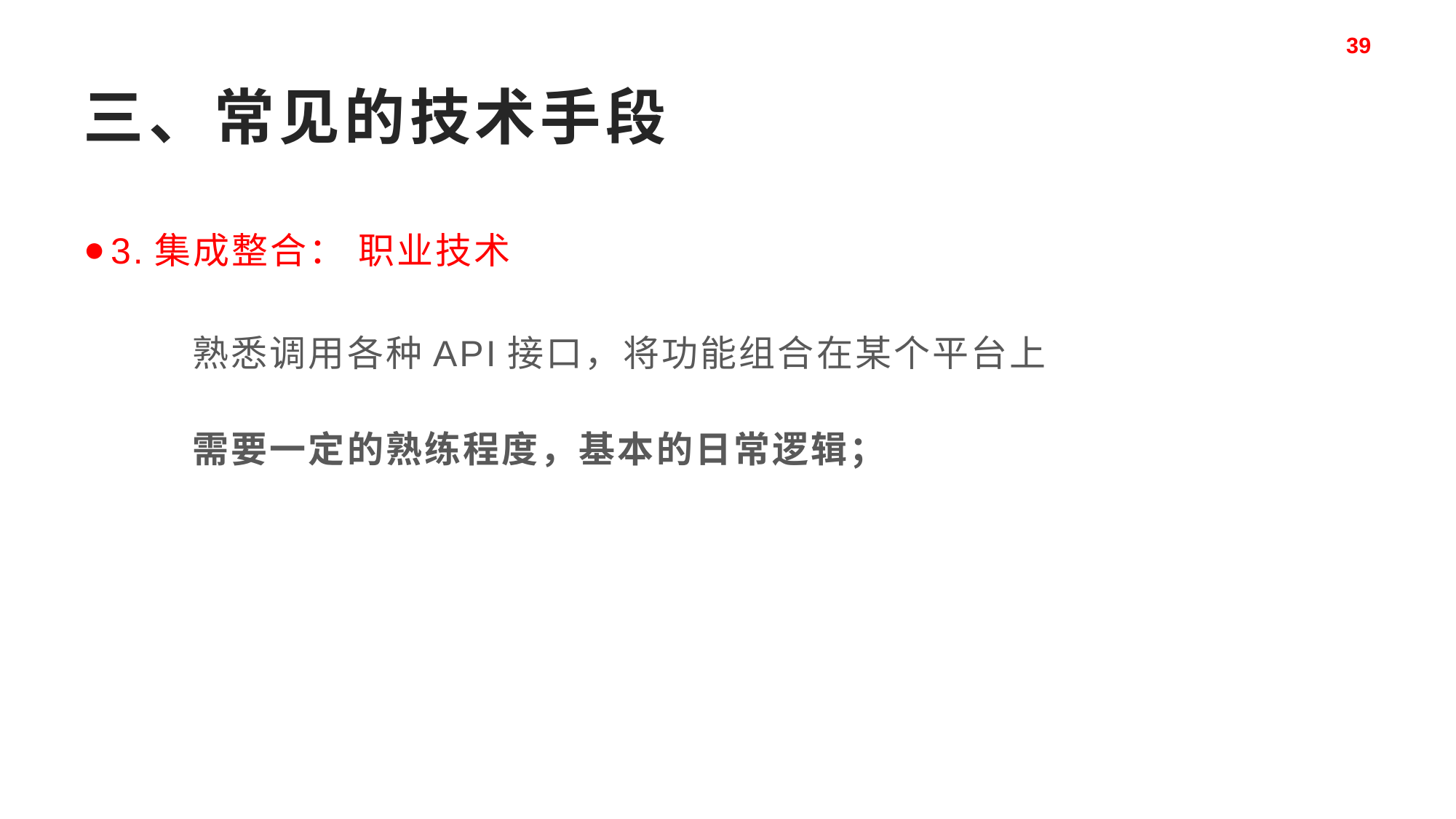

# 三、常见的技术手段
3.集成整合： 职业技术
熟悉调用各种API接口，将功能组合在某个平台上
需要一定的熟练程度，基本的日常逻辑；